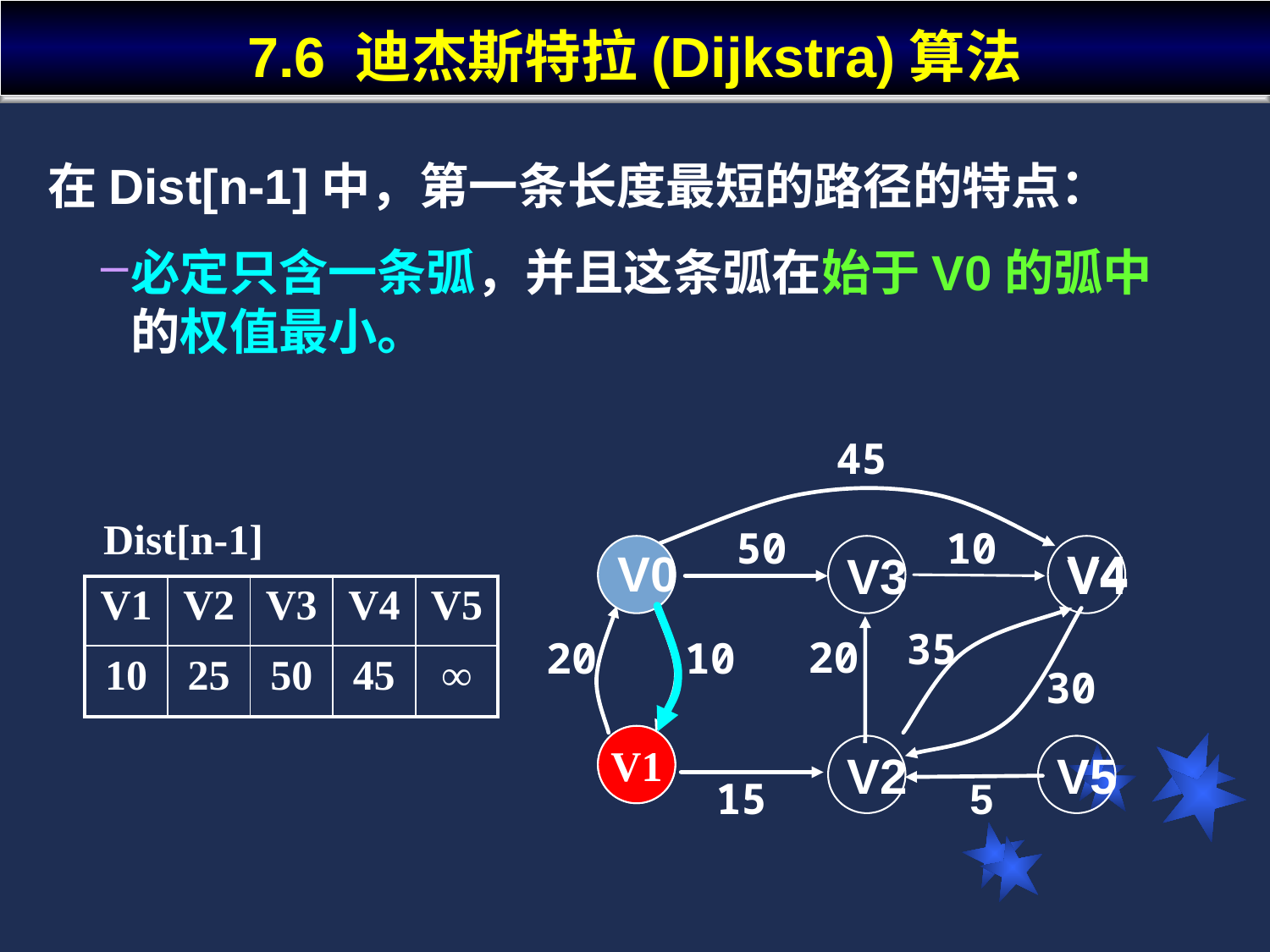

# 7.6 迪杰斯特拉(Dijkstra)算法
在Dist[n-1]中，第一条长度最短的路径的特点：
必定只含一条弧，并且这条弧在始于V0的弧中的权值最小。
45

Dist[n-1]
50
10

 V0

 V3

 V4
 V4

| V1 | V2 | V3 | V4 | V5 |
| --- | --- | --- | --- | --- |
| 10 | 25 | 50 | 45 | ∞ |

35

20
20
10
30
V1
V1

 V2

 V5
15
5